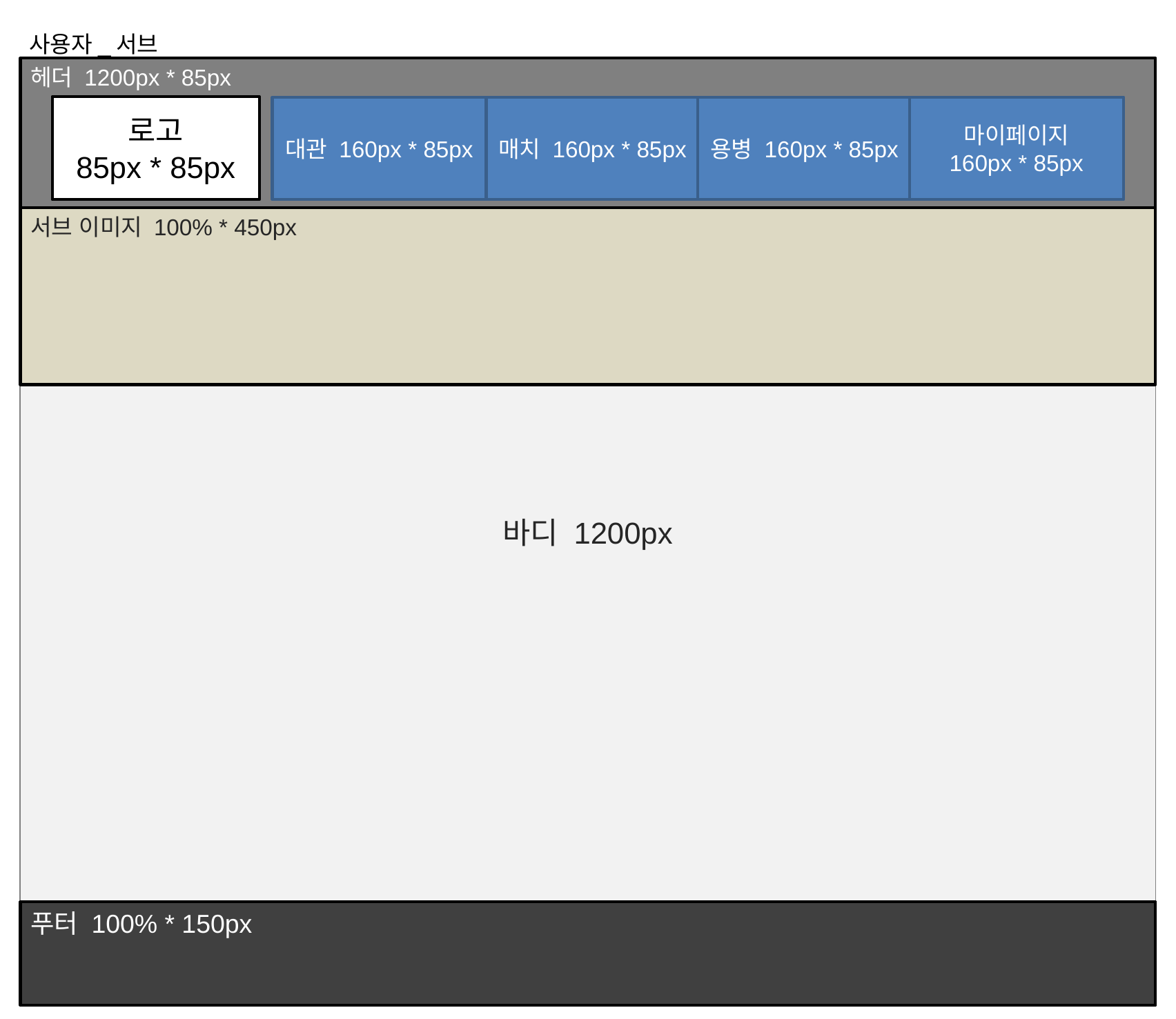

사용자_서브
헤더 1200px * 85px
바디 1200px
로고
85px * 85px
대관 160px * 85px
매치 160px * 85px
용병 160px * 85px
마이페이지
160px * 85px
서브 이미지 100% * 450px
푸터 100% * 150px